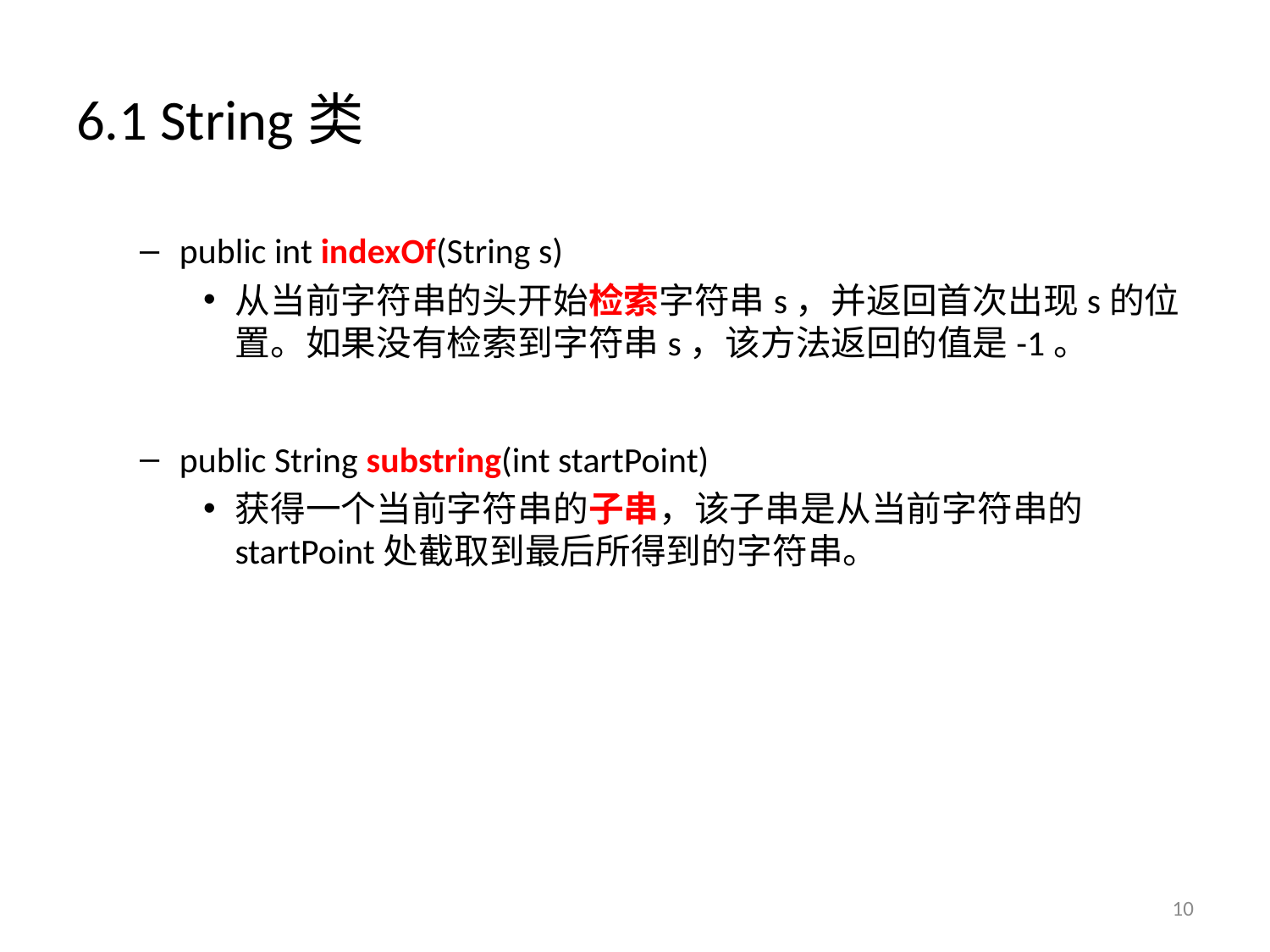

# 6.1 String类
public int indexOf(String s)
从当前字符串的头开始检索字符串s，并返回首次出现s的位置。如果没有检索到字符串s，该方法返回的值是-1。

public String substring(int startPoint)
获得一个当前字符串的子串，该子串是从当前字符串的startPoint处截取到最后所得到的字符串。

10